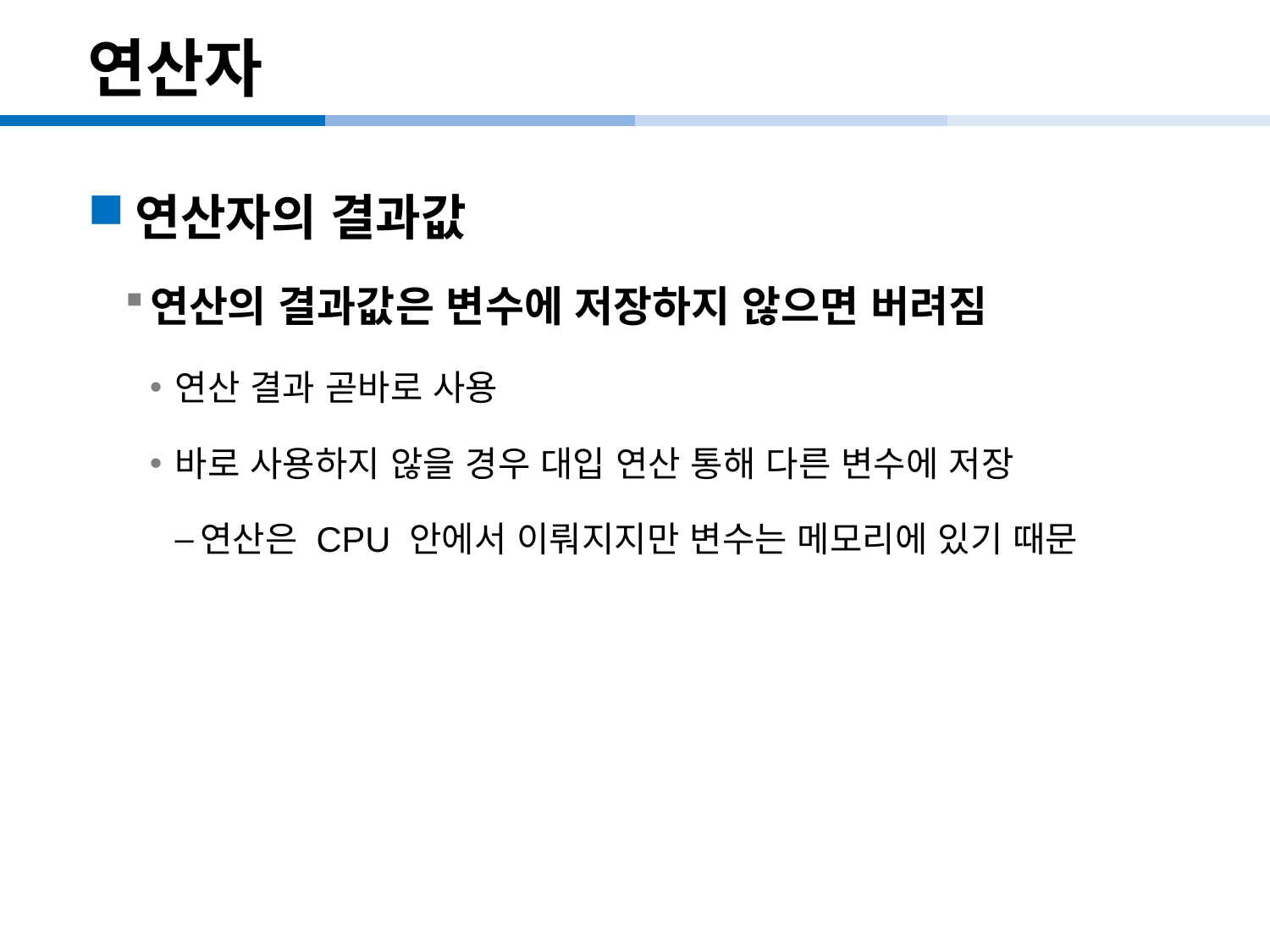

# 연산자
연산자의 결과값
연산의 결과값은 변수에 저장하지 않으면 버려짐
연산 결과 곧바로 사용
바로 사용하지 않을 경우 대입 연산 통해 다른 변수에 저장
연산은 CPU 안에서 이뤄지지만 변수는 메모리에 있기 때문